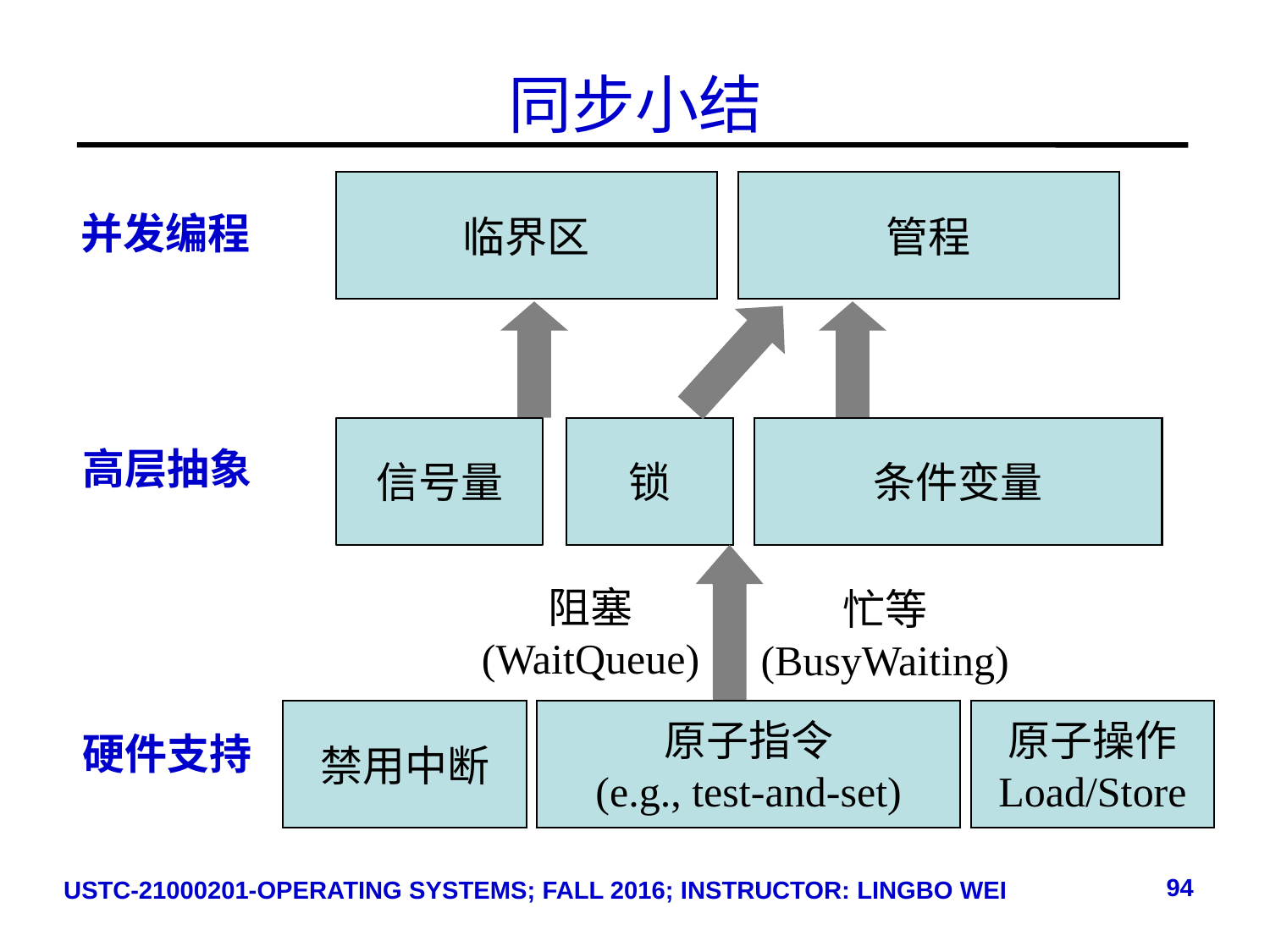

# 同步小结
临界区
管程
并发编程

信号量
锁
条件变量
高层抽象

阻塞
(WaitQueue)
忙等
(BusyWaiting)
禁用中断
原子指令
(e.g., test-and-set)
原子操作
Load/Store
硬件支持
94
USTC-21000201-OPERATING SYSTEMS; FALL 2016; INSTRUCTOR: LINGBO WEI